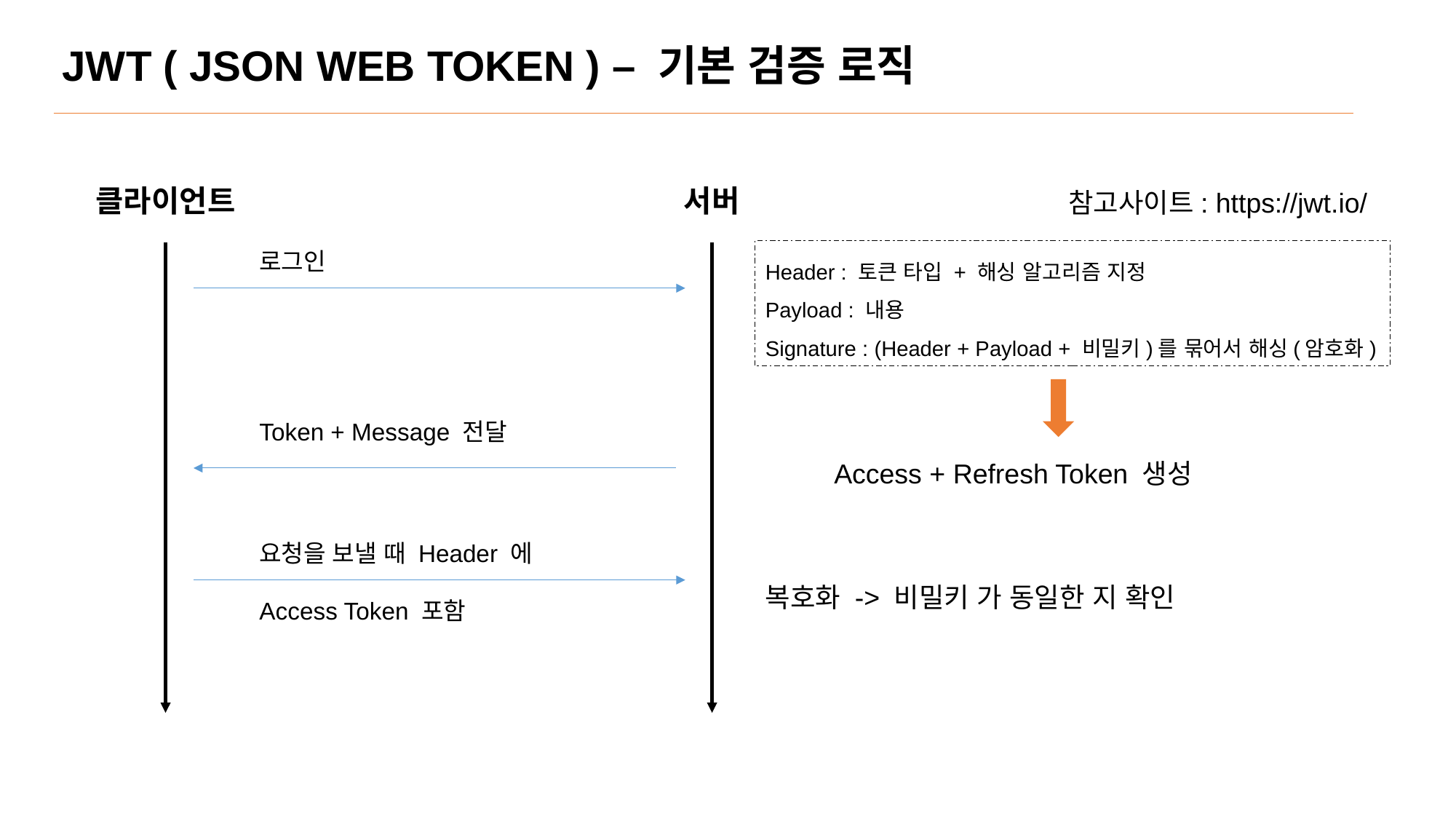

JWT ( JSON WEB TOKEN ) – 기본 검증 로직
클라이언트
서버
참고사이트: https://jwt.io/
로그인
Header : 토큰 타입 + 해싱 알고리즘 지정
Payload : 내용
Signature : (Header + Payload + 비밀키)를 묶어서 해싱(암호화)

Token + Message 전달
Access + Refresh Token 생성
요청을 보낼 때 Header 에

Access Token 포함
복호화 -> 비밀키 가 동일한 지 확인